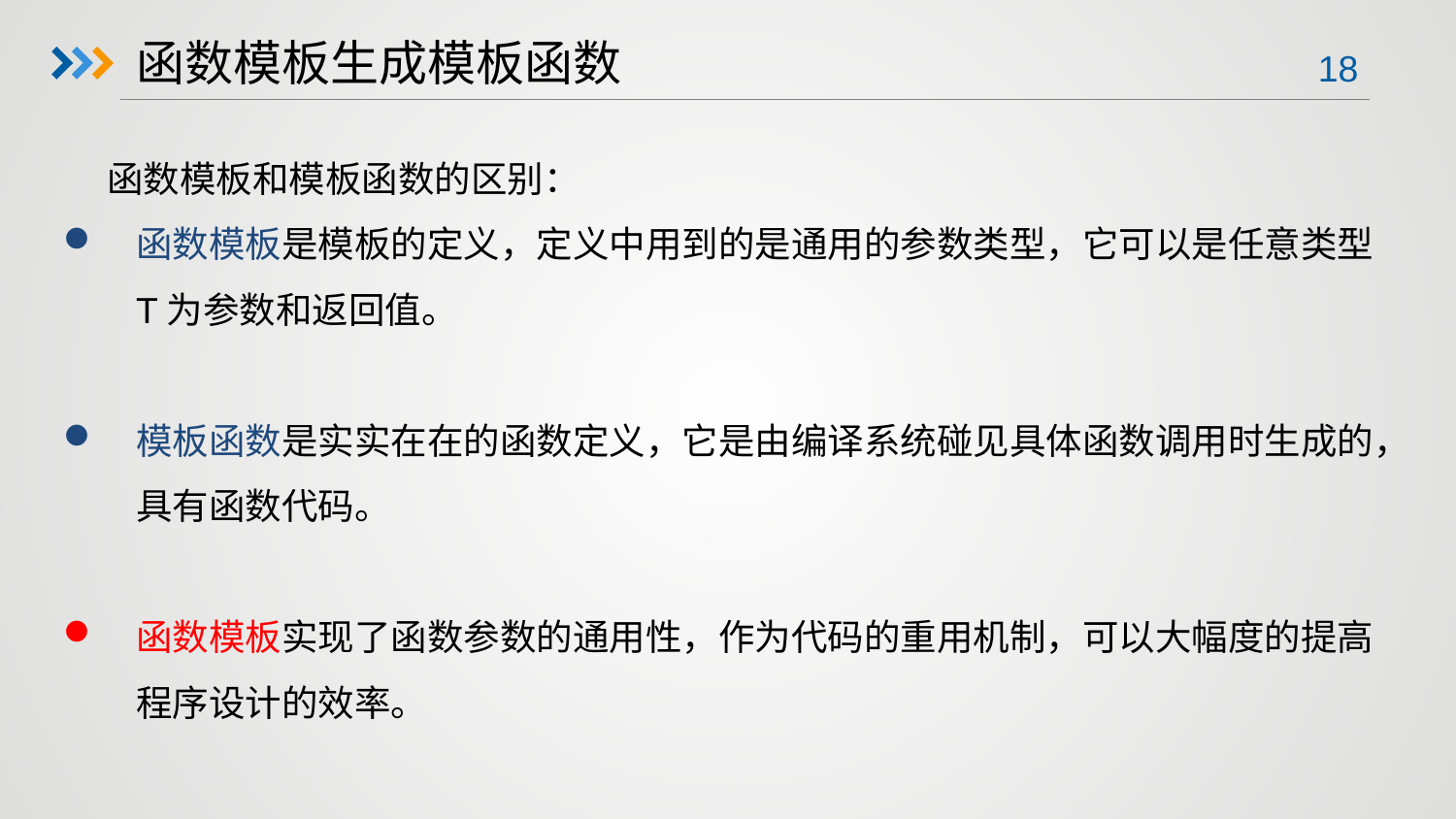

函数模板生成模板函数
函数模板和模板函数的区别：
函数模板是模板的定义，定义中用到的是通用的参数类型，它可以是任意类型T为参数和返回值。

模板函数是实实在在的函数定义，它是由编译系统碰见具体函数调用时生成的，具有函数代码。

函数模板实现了函数参数的通用性，作为代码的重用机制，可以大幅度的提高程序设计的效率。